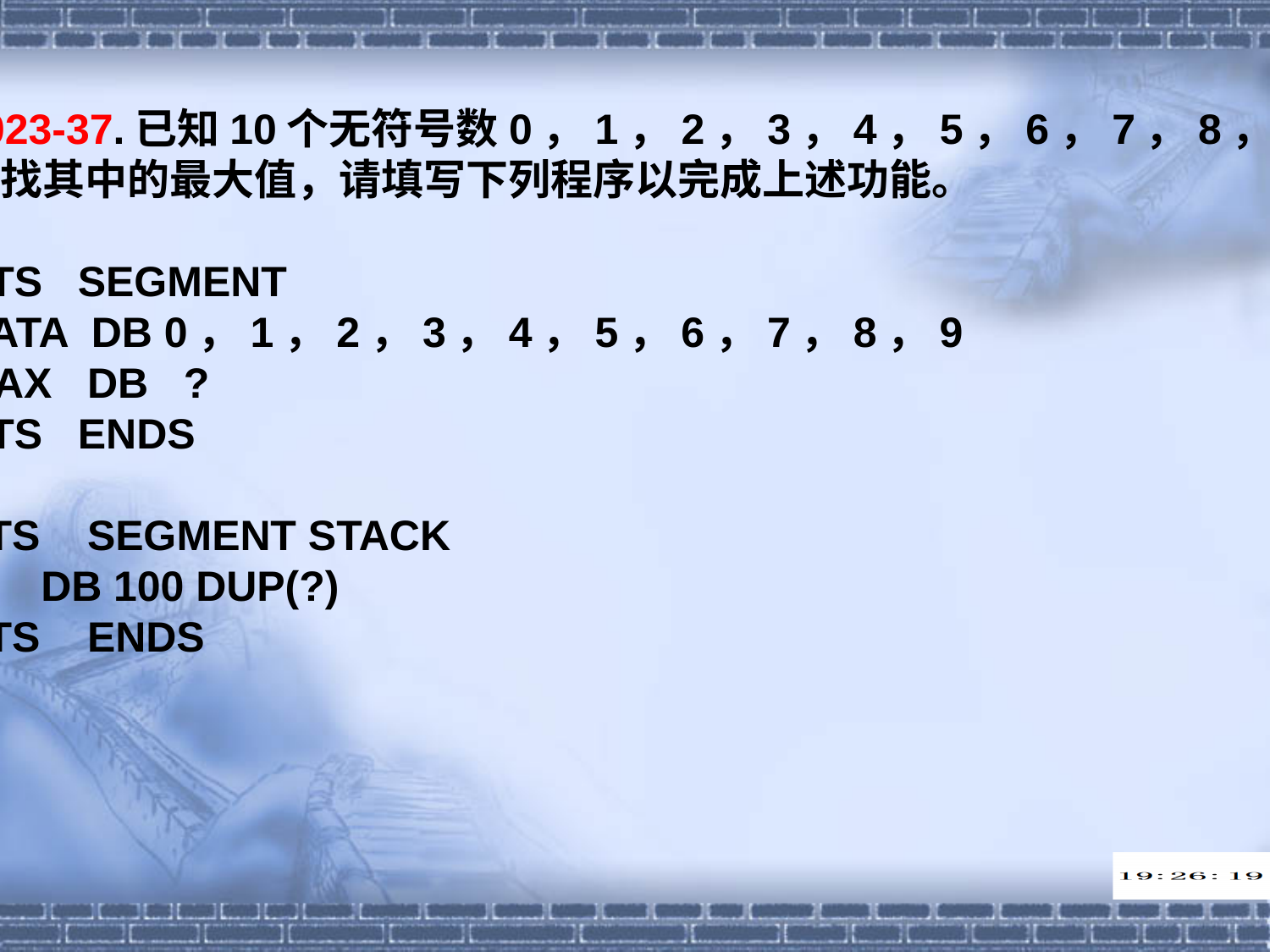

2023-37.已知10个无符号数0，1，2，3，4，5，6，7，8，9，
查找其中的最大值，请填写下列程序以完成上述功能。

DTS   SEGMENT
DATA  DB 0，1，2，3，4，5，6，7，8，9
MAX   DB   ?
DTS   ENDS

STS    SEGMENT STACK
       DB 100 DUP(?)
STS    ENDS
77